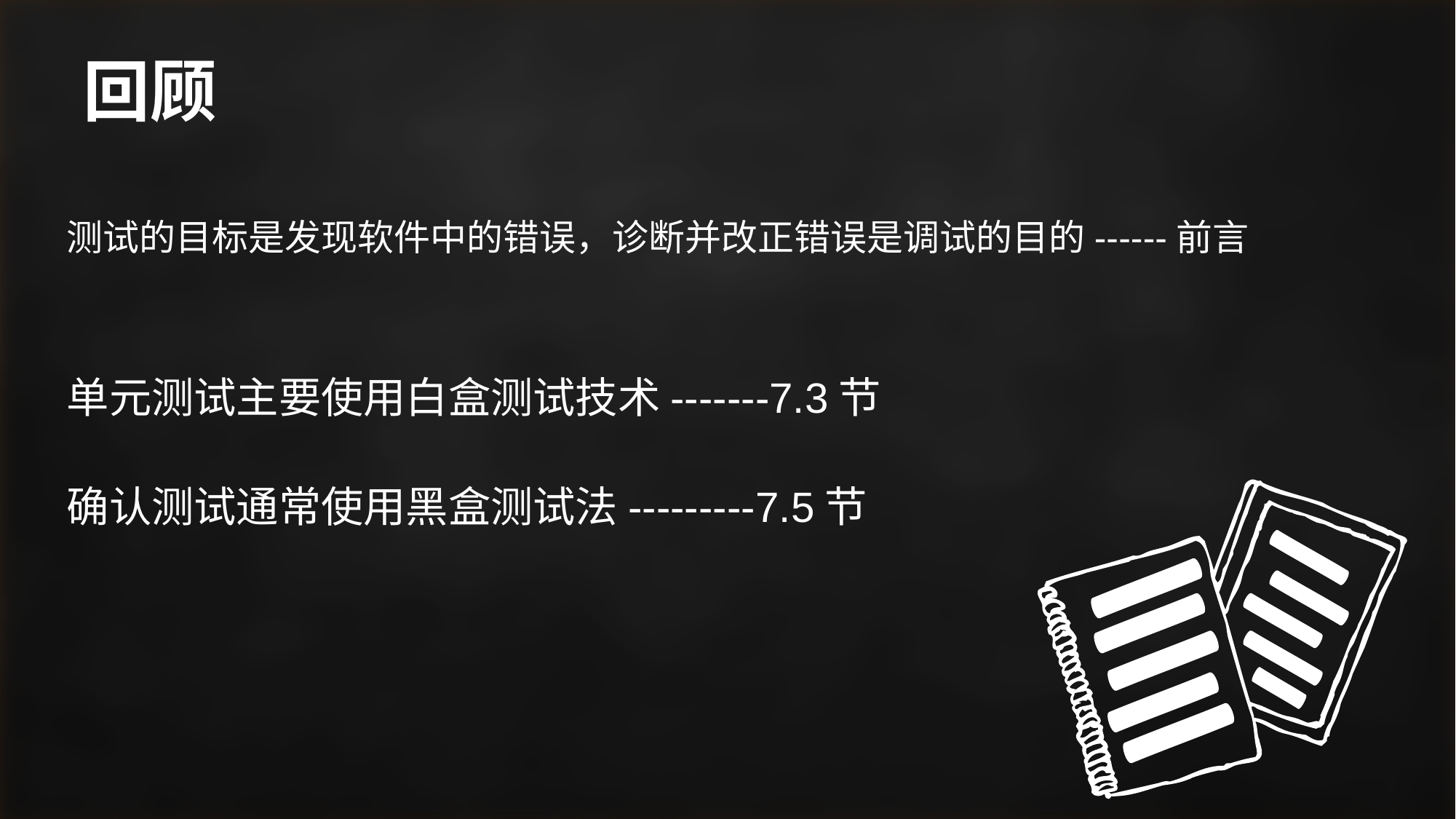

# 回顾
测试的目标是发现软件中的错误，诊断并改正错误是调试的目的------前言

单元测试主要使用白盒测试技术-------7.3节

确认测试通常使用黑盒测试法---------7.5节